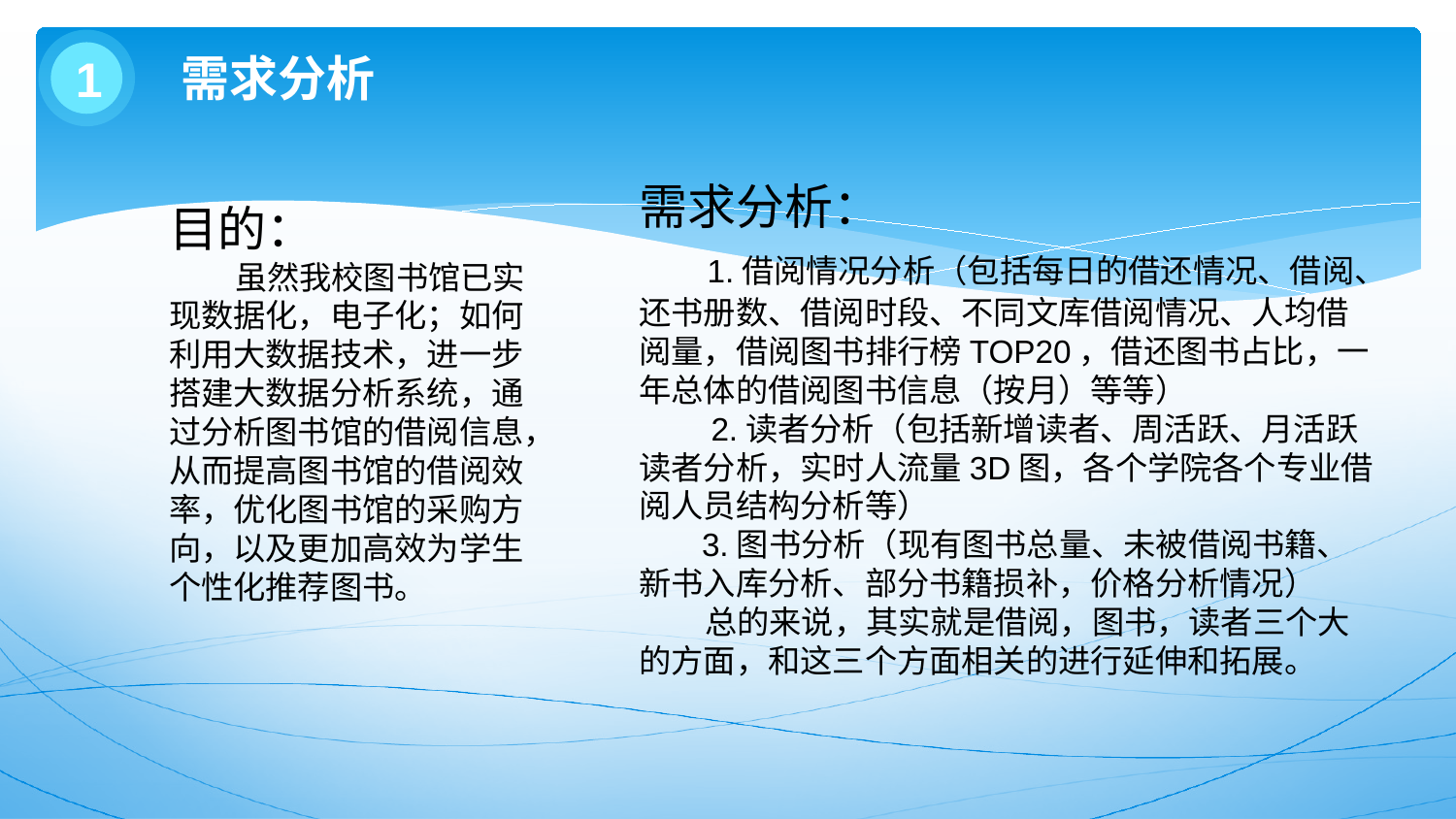

1
需求分析
需求分析：
     1.借阅情况分析（包括每日的借还情况、借阅、还书册数、借阅时段、不同文库借阅情况、人均借阅量，借阅图书排行榜TOP20，借还图书占比，一年总体的借阅图书信息（按月）等等）
        2.读者分析（包括新增读者、周活跃、月活跃读者分析，实时人流量3D图，各个学院各个专业借阅人员结构分析等）
       3.图书分析（现有图书总量、未被借阅书籍、新书入库分析、部分书籍损补，价格分析情况）
        总的来说，其实就是借阅，图书，读者三个大的方面，和这三个方面相关的进行延伸和拓展。

目的：
        虽然我校图书馆已实现数据化，电子化；如何利用大数据技术，进一步搭建大数据分析系统，通过分析图书馆的借阅信息，从而提高图书馆的借阅效率，优化图书馆的采购方向，以及更加高效为学生个性化推荐图书。